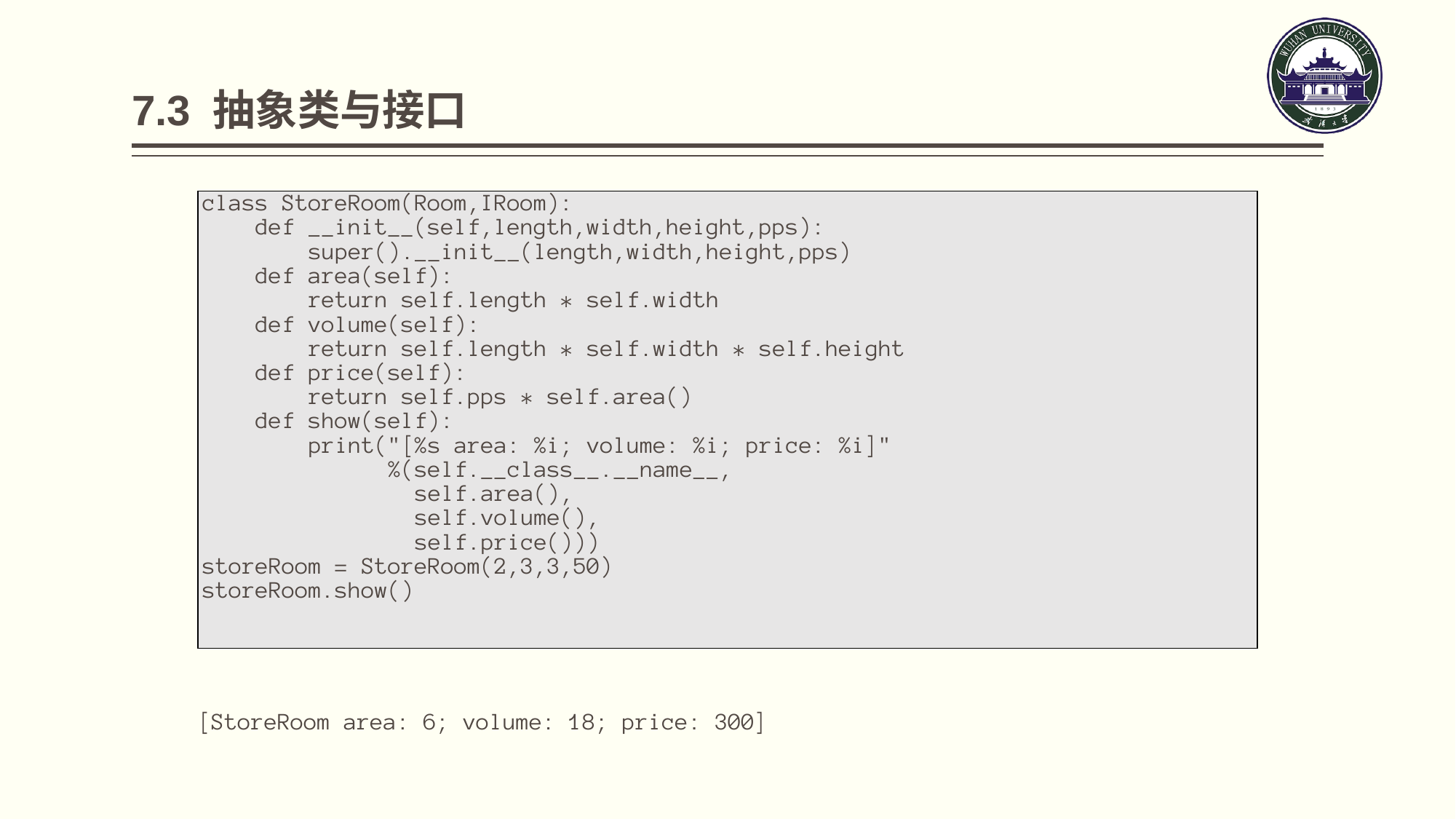

# 7.3 抽象类与接口
| class StoreRoom(Room,IRoom): def \_\_init\_\_(self,length,width,height,pps): super().\_\_init\_\_(length,width,height,pps) def area(self): return self.length \* self.width def volume(self): return self.length \* self.width \* self.height def price(self): return self.pps \* self.area() def show(self): print("[%s area: %i; volume: %i; price: %i]" %(self.\_\_class\_\_.\_\_name\_\_, self.area(), self.volume(), self.price())) storeRoom = StoreRoom(2,3,3,50) storeRoom.show() |
| --- |
[StoreRoom area: 6; volume: 18; price: 300]